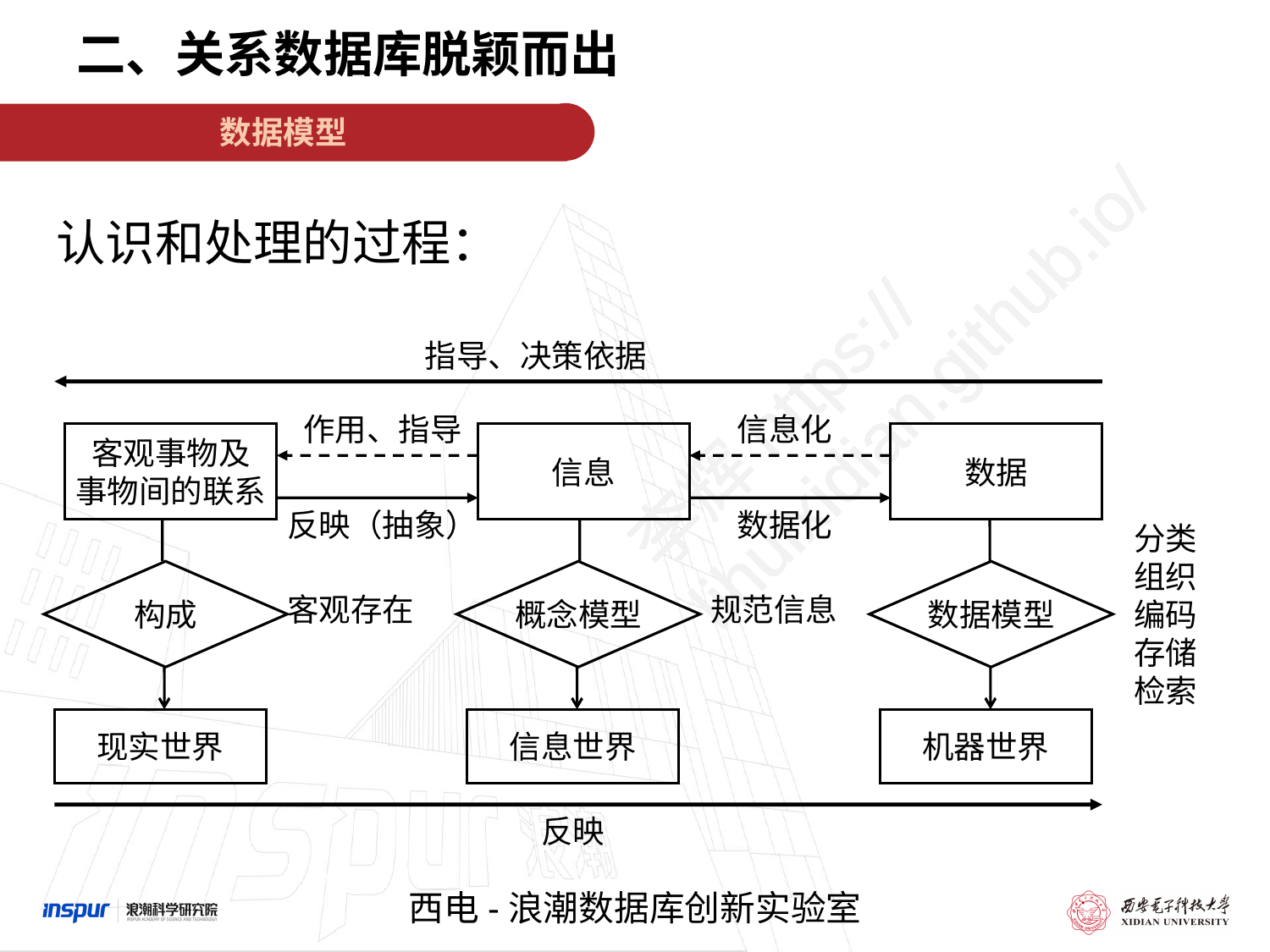

二、关系数据库脱颖而出

数据模型
认识和处理的过程：
指导、决策依据

作用、指导
信息化
客观事物及
事物间的联系
信息
数据

反映（抽象）
数据化

分类
组织
编码
存储
检索

构成
概念模型
数据模型
客观存在
规范信息

现实世界
信息世界
机器世界

反映